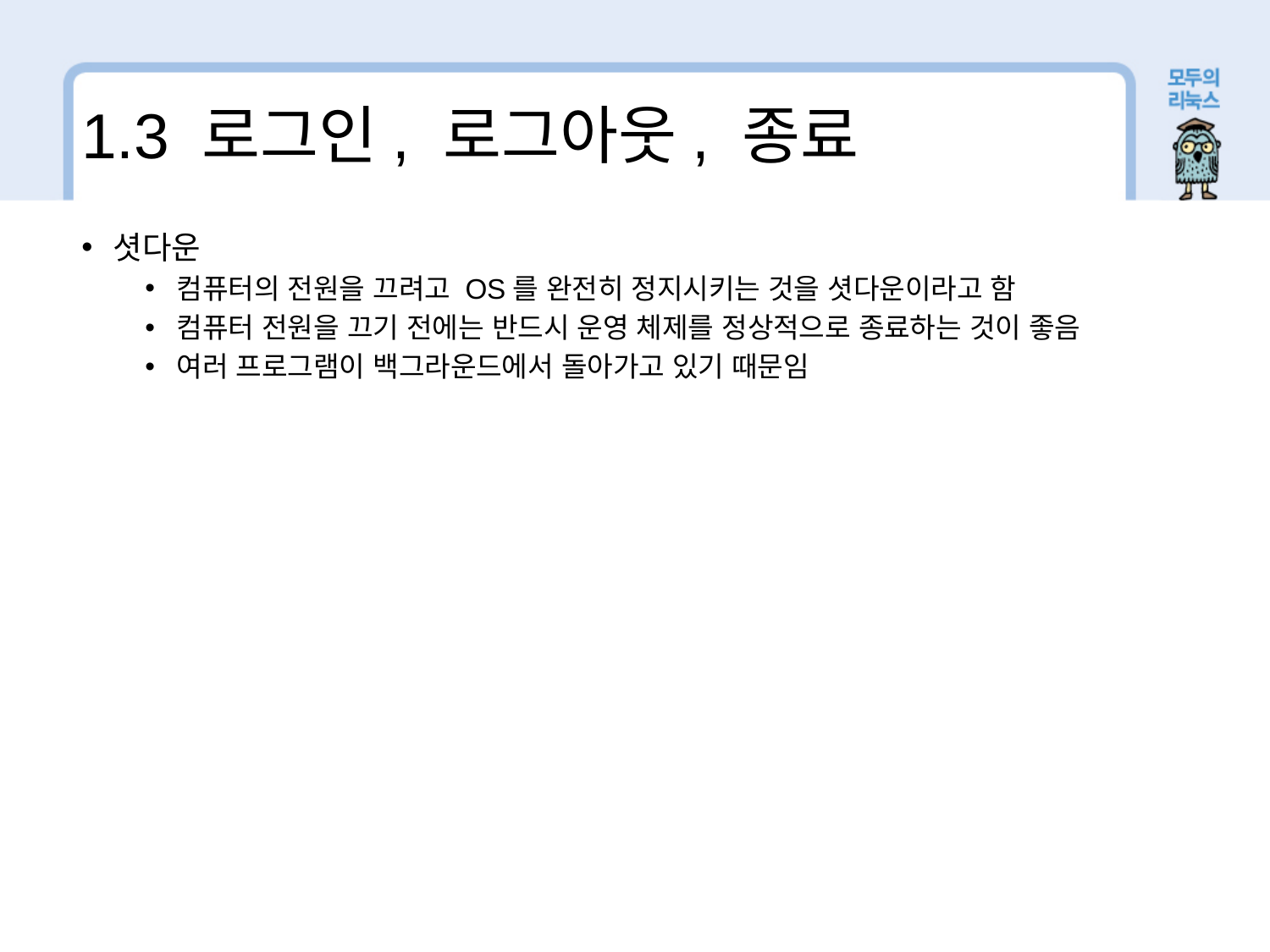

1.3 로그인, 로그아웃, 종료
셧다운
컴퓨터의 전원을 끄려고 OS를 완전히 정지시키는 것을 셧다운이라고 함
컴퓨터 전원을 끄기 전에는 반드시 운영 체제를 정상적으로 종료하는 것이 좋음
여러 프로그램이 백그라운드에서 돌아가고 있기 때문임